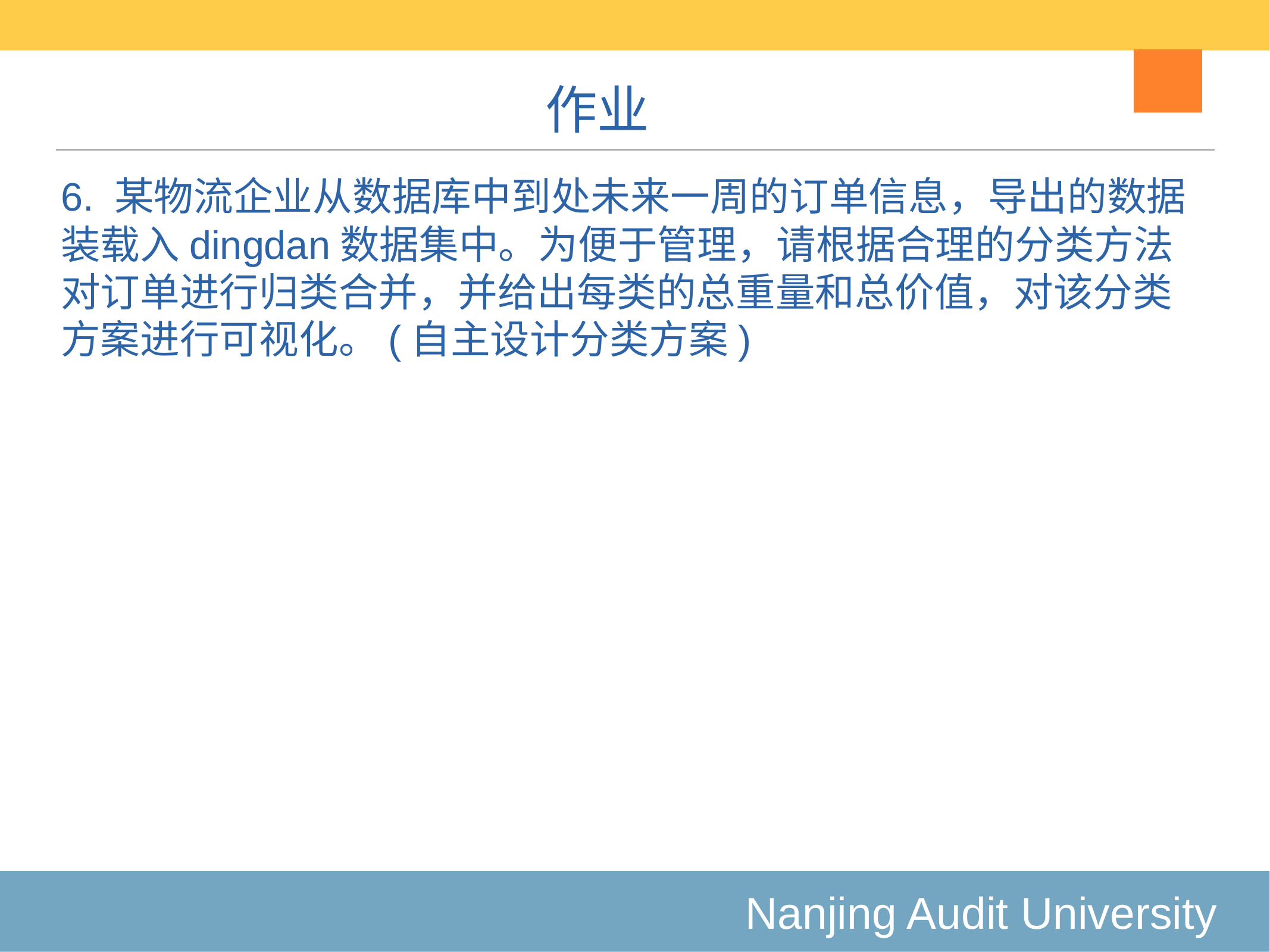

# 作业
6. 某物流企业从数据库中到处未来一周的订单信息，导出的数据装载入dingdan数据集中。为便于管理，请根据合理的分类方法对订单进行归类合并，并给出每类的总重量和总价值，对该分类方案进行可视化。(自主设计分类方案)